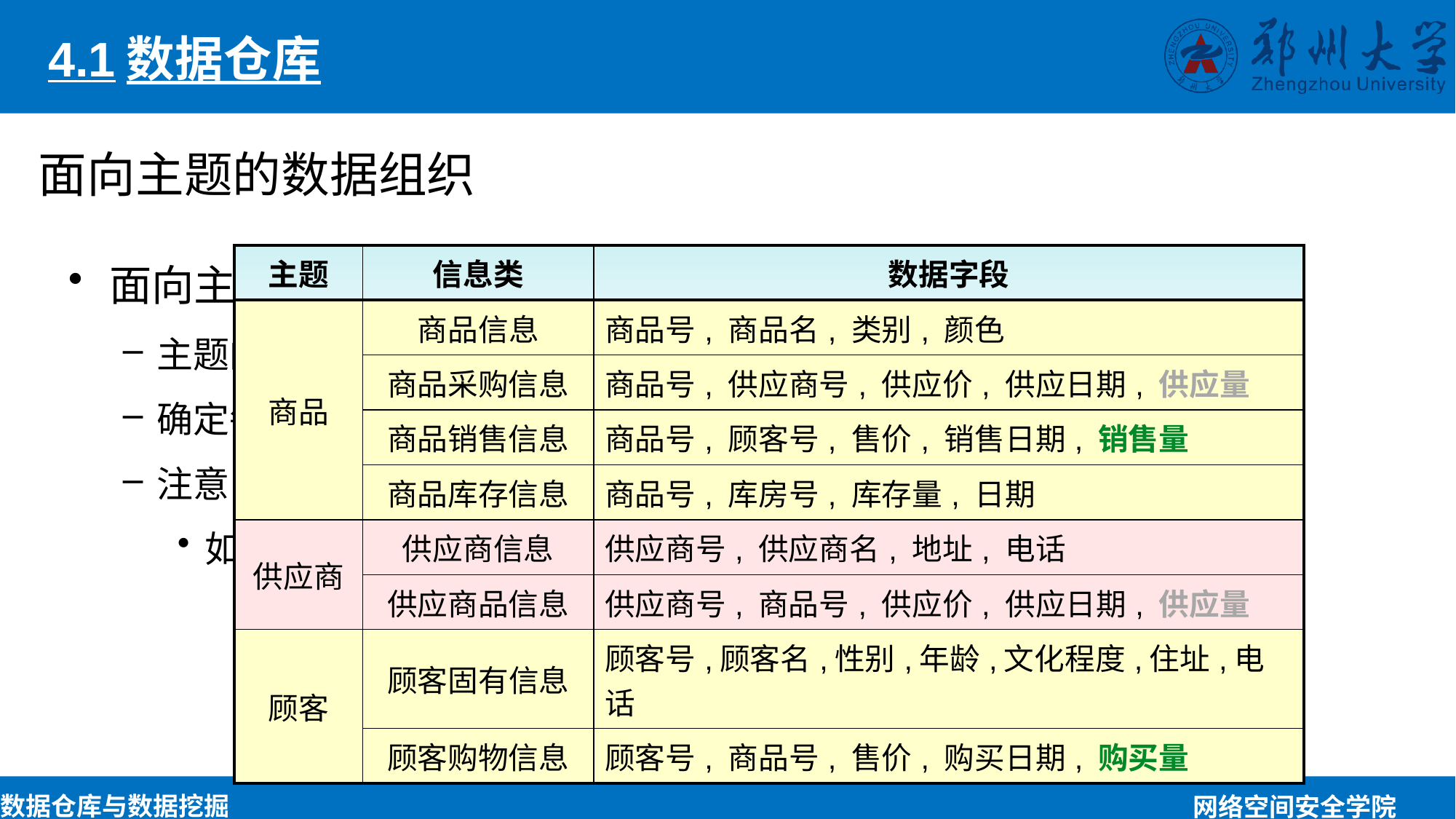

4.1数据仓库
面向主题的数据组织
| 主题 | 信息类 | 数据字段 |
| --- | --- | --- |
| 商品 | 商品信息 | 商品号, 商品名, 类别, 颜色 |
|  | 商品采购信息 | 商品号, 供应商号, 供应价, 供应日期, 供应量 |
|  | 商品销售信息 | 商品号, 顾客号, 售价, 销售日期, 销售量 |
|  | 商品库存信息 | 商品号, 库房号, 库存量, 日期 |
| 供应商 | 供应商信息 | 供应商号, 供应商名, 地址, 电话 |
|  | 供应商品信息 | 供应商号, 商品号, 供应价, 供应日期, 供应量 |
| 顾客 | 顾客固有信息 | 顾客号,顾客名,性别,年龄,文化程度,住址,电话 |
|  | 顾客购物信息 | 顾客号, 商品号, 售价, 购买日期, 购买量 |
面向主题方式的数据组织步骤：
主题的抽取: 根据分析要求, 综合各种分析领域的对象获得主题
确定每个主题应包含的数据。
注意: 不同主题间可以有重叠的内容。
如: 商品中的"商品销售信息"与顾客主题中的"购买量"等